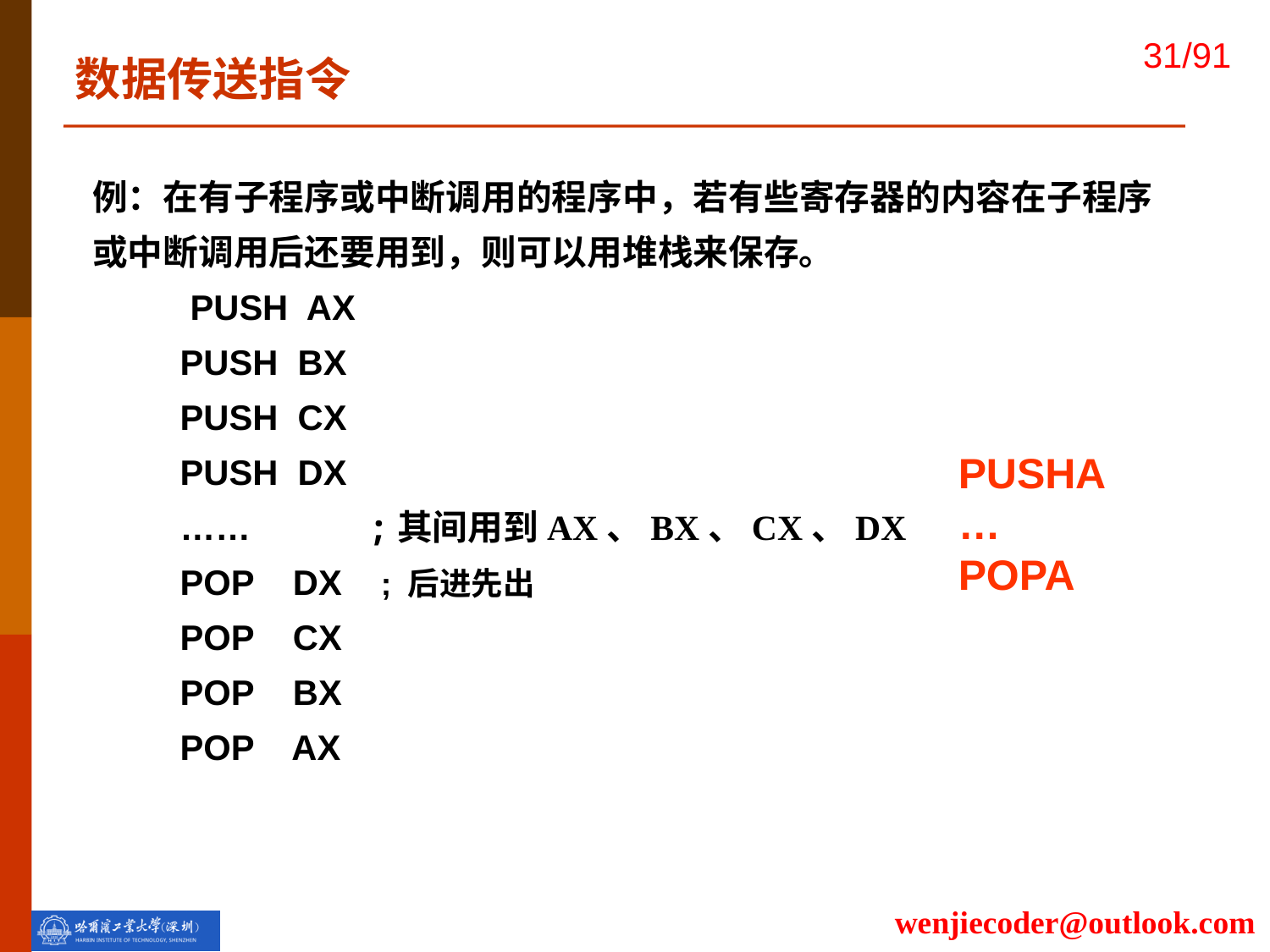

数据传送指令
例：在有子程序或中断调用的程序中，若有些寄存器的内容在子程序或中断调用后还要用到，则可以用堆栈来保存。
           PUSH  AX
         PUSH  BX
         PUSH  CX
         PUSH  DX
         ……            ;其间用到AX、BX、CX、DX
         POP    DX    ; 后进先出
         POP    CX
         POP    BX
         POP    AX

PUSHA
…
POPA